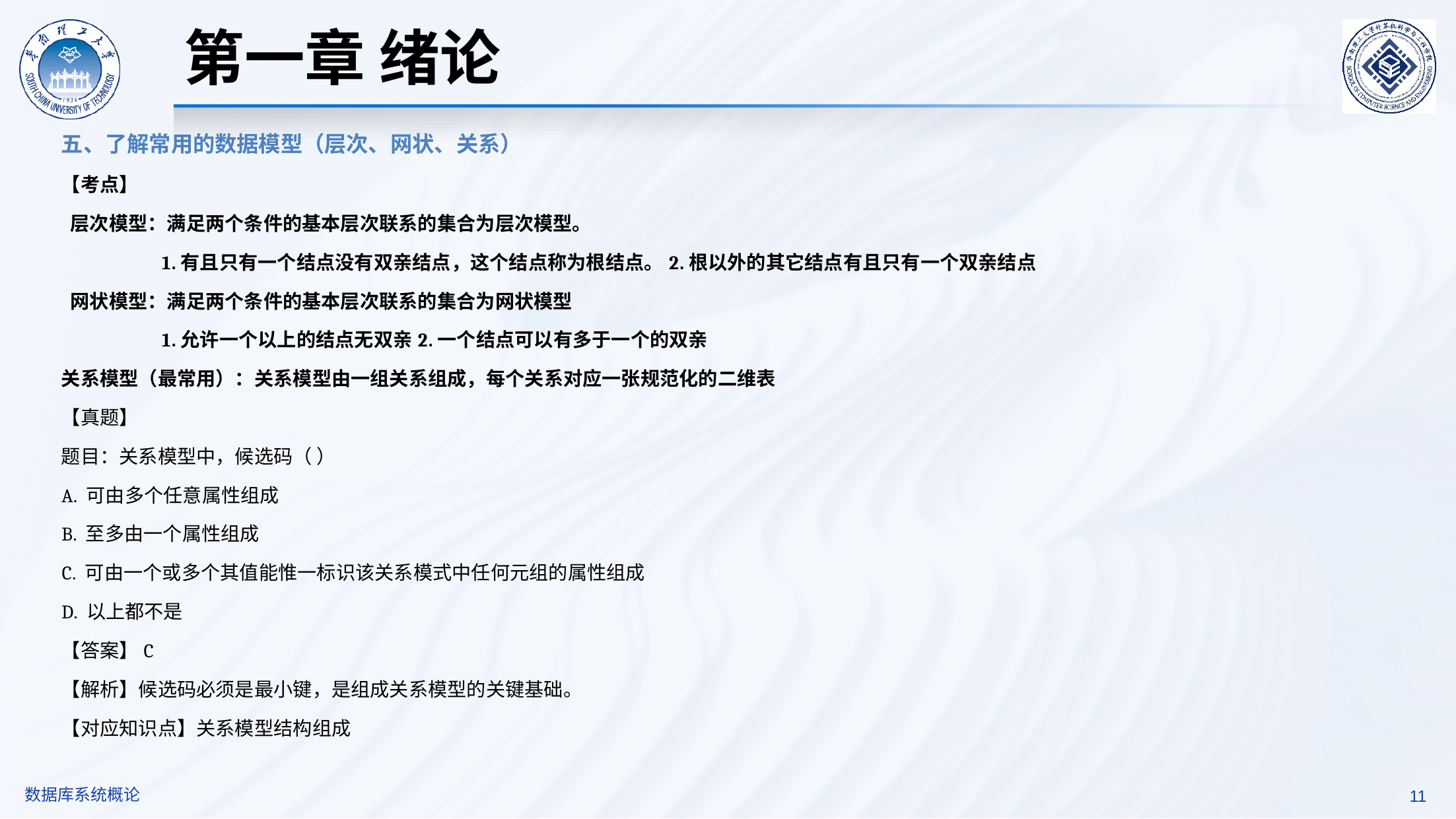

第一章 绪论

五、了解常用的数据模型（层次、网状、关系）
【考点】
 层次模型：满足两个条件的基本层次联系的集合为层次模型。
	1.有且只有一个结点没有双亲结点，这个结点称为根结点。2.根以外的其它结点有且只有一个双亲结点
 网状模型：满足两个条件的基本层次联系的集合为网状模型
	1.允许一个以上的结点无双亲2.一个结点可以有多于一个的双亲
关系模型（最常用）：关系模型由一组关系组成，每个关系对应一张规范化的二维表
【真题】
题目：关系模型中，候选码（ ）
A. 可由多个任意属性组成
B. 至多由一个属性组成
C. 可由一个或多个其值能惟一标识该关系模式中任何元组的属性组成
D. 以上都不是
【答案】C
【解析】候选码必须是最小键，是组成关系模型的关键基础。
【对应知识点】关系模型结构组成